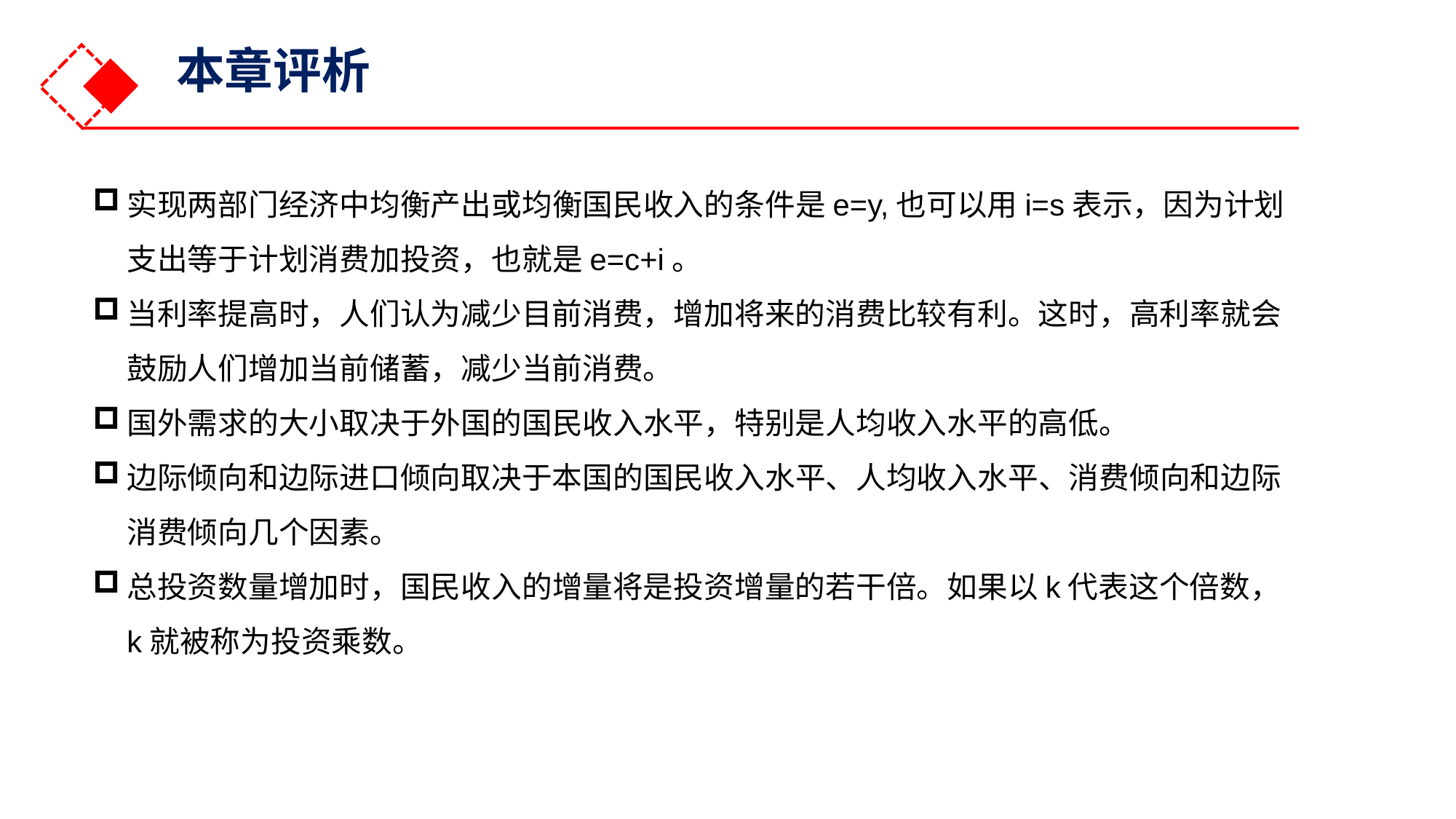

本章评析

实现两部门经济中均衡产出或均衡国民收入的条件是e=y,也可以用i=s表示，因为计划支出等于计划消费加投资，也就是e=c+i。
当利率提高时，人们认为减少目前消费，增加将来的消费比较有利。这时，高利率就会鼓励人们增加当前储蓄，减少当前消费。
国外需求的大小取决于外国的国民收入水平，特别是人均收入水平的高低。
边际倾向和边际进口倾向取决于本国的国民收入水平、人均收入水平、消费倾向和边际消费倾向几个因素。
总投资数量增加时，国民收入的增量将是投资增量的若干倍。如果以k代表这个倍数，k就被称为投资乘数。